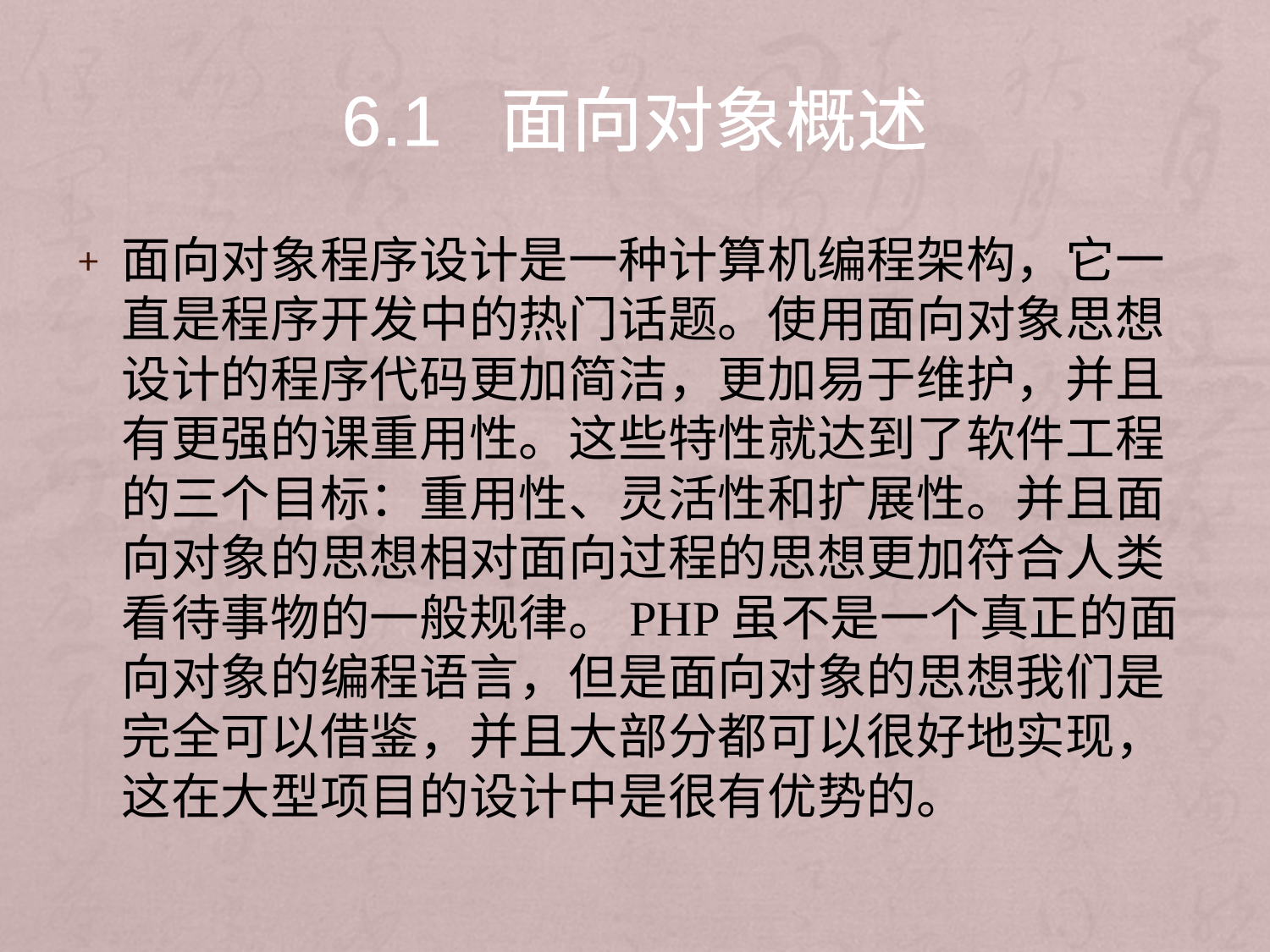

# 6.1  面向对象概述
面向对象程序设计是一种计算机编程架构，它一直是程序开发中的热门话题。使用面向对象思想设计的程序代码更加简洁，更加易于维护，并且有更强的课重用性。这些特性就达到了软件工程的三个目标：重用性、灵活性和扩展性。并且面向对象的思想相对面向过程的思想更加符合人类看待事物的一般规律。PHP虽不是一个真正的面向对象的编程语言，但是面向对象的思想我们是完全可以借鉴，并且大部分都可以很好地实现，这在大型项目的设计中是很有优势的。